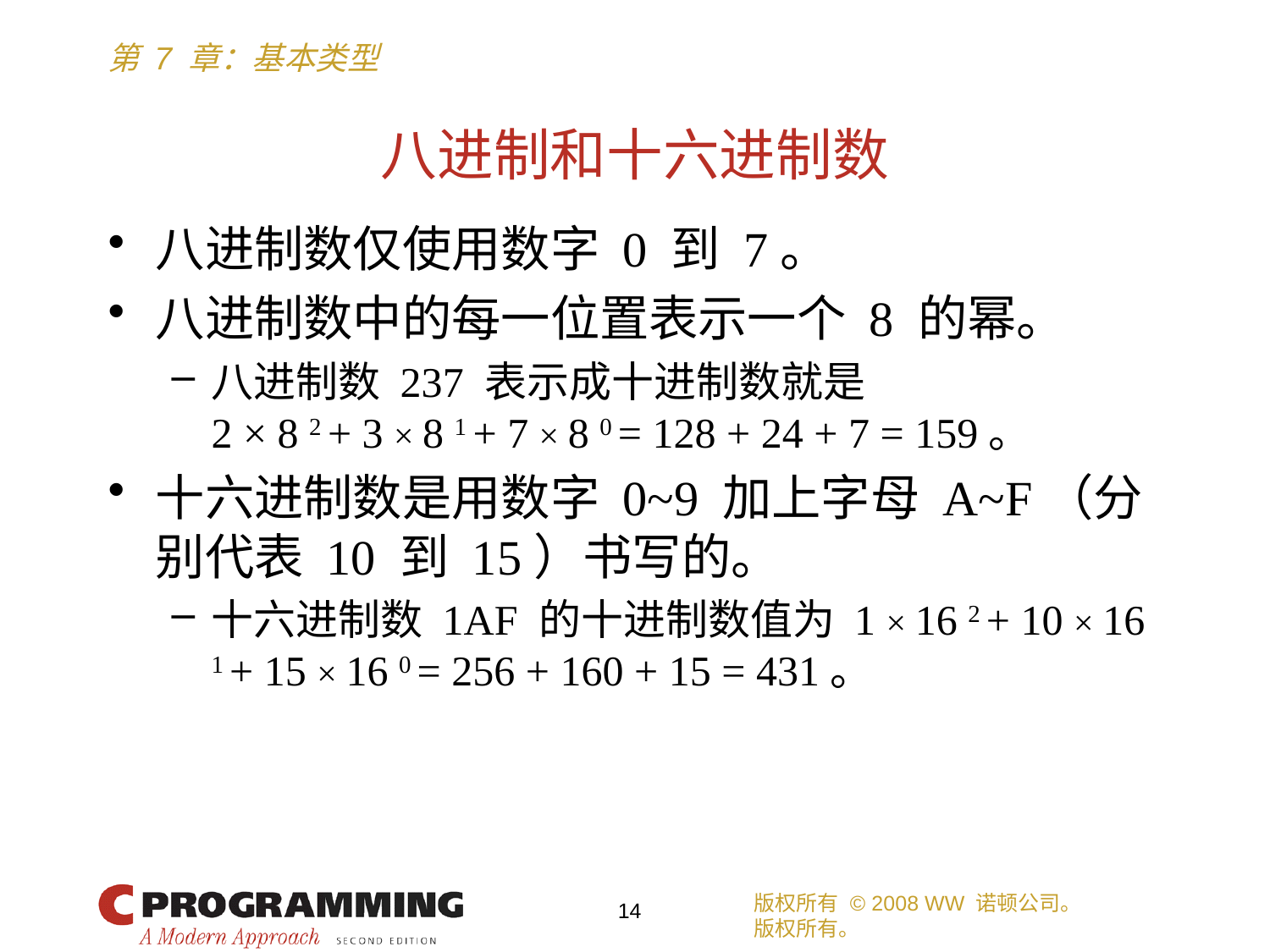

# 八进制和十六进制数
八进制数仅使用数字 0 到 7。
八进制数中的每一位置表示一个 8 的幂。
八进制数 237 表示成十进制数就是
2 × 8 2 + 3 × 8 1 + 7 × 8 0 = 128 + 24 + 7 = 159。
十六进制数是用数字 0~9 加上字母 A~F（分别代表 10 到 15）书写的。
十六进制数 1AF 的十进制数值为 1 × 16 2 + 10 × 16 1 + 15 × 16 0 = 256 + 160 + 15 = 431。

版权所有 © 2008 WW 诺顿公司。
版权所有。
14